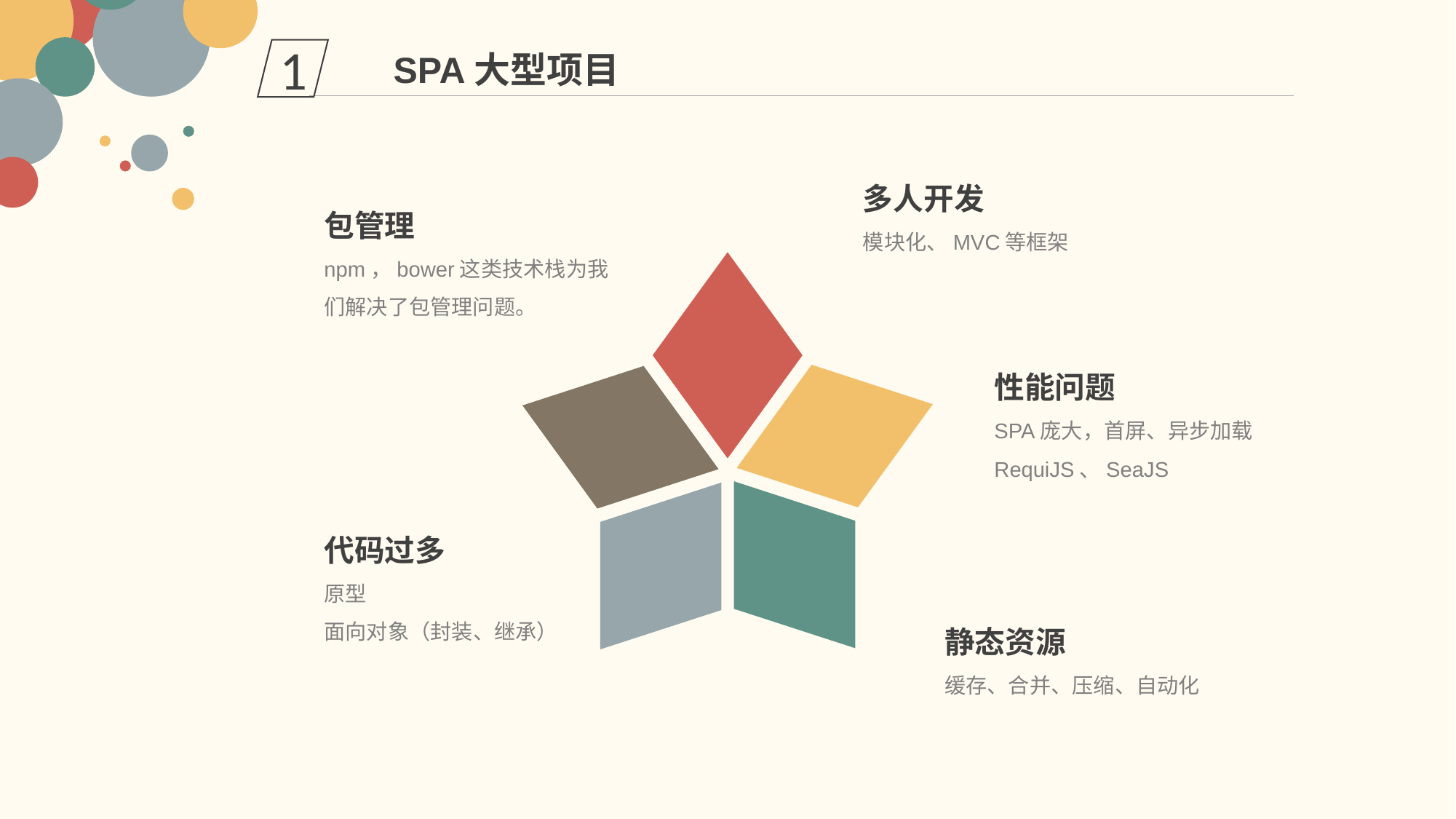

1
SPA大型项目
多人开发
模块化、MVC等框架
包管理
npm，bower这类技术栈为我们解决了包管理问题。

性能问题
SPA庞大，首屏、异步加载
RequiJS、SeaJS

代码过多
原型
面向对象（封装、继承）
静态资源
缓存、合并、压缩、自动化